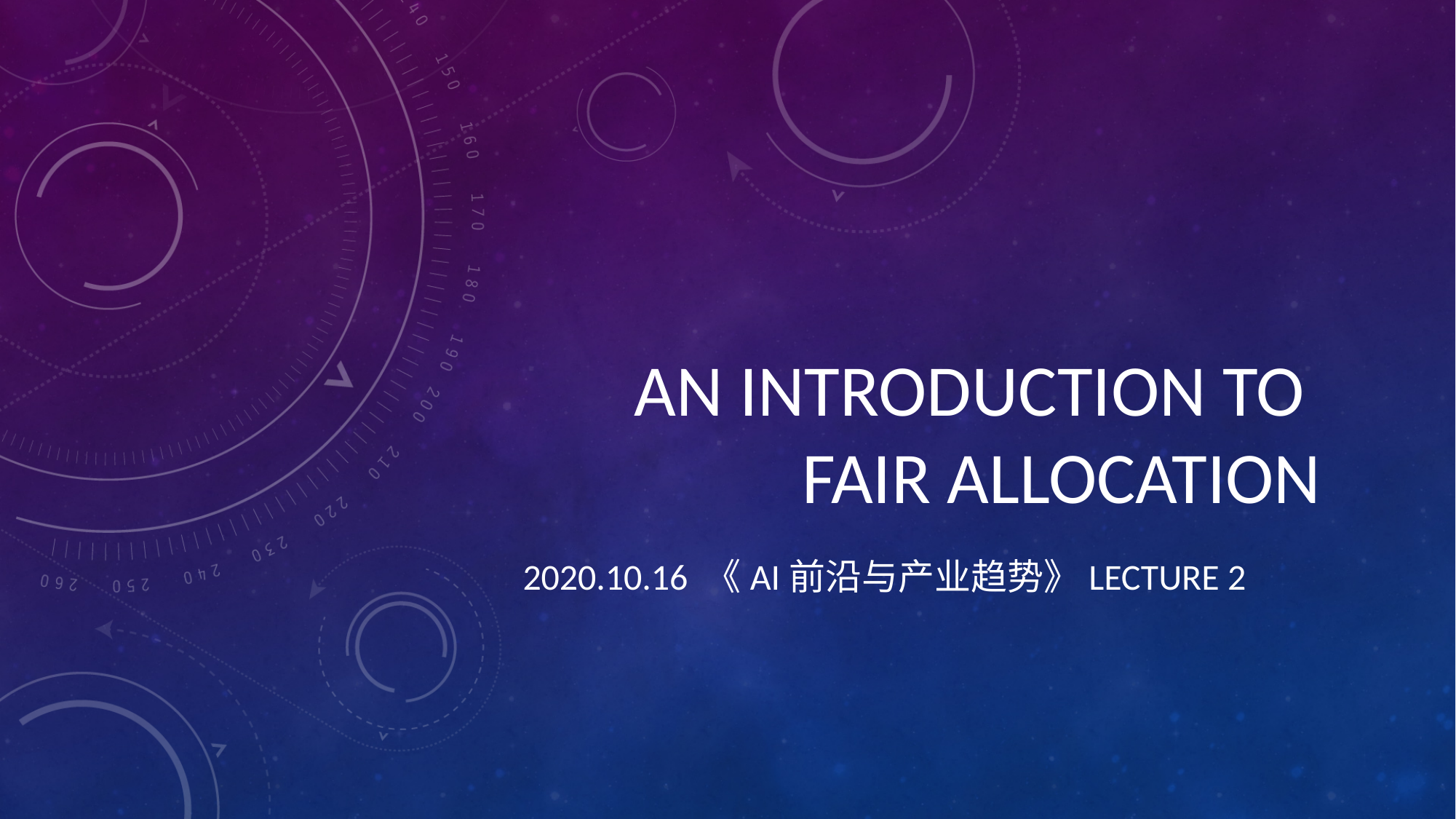

# An introduction to Fair Allocation
2020.10.16 《AI前沿与产业趋势》Lecture 2